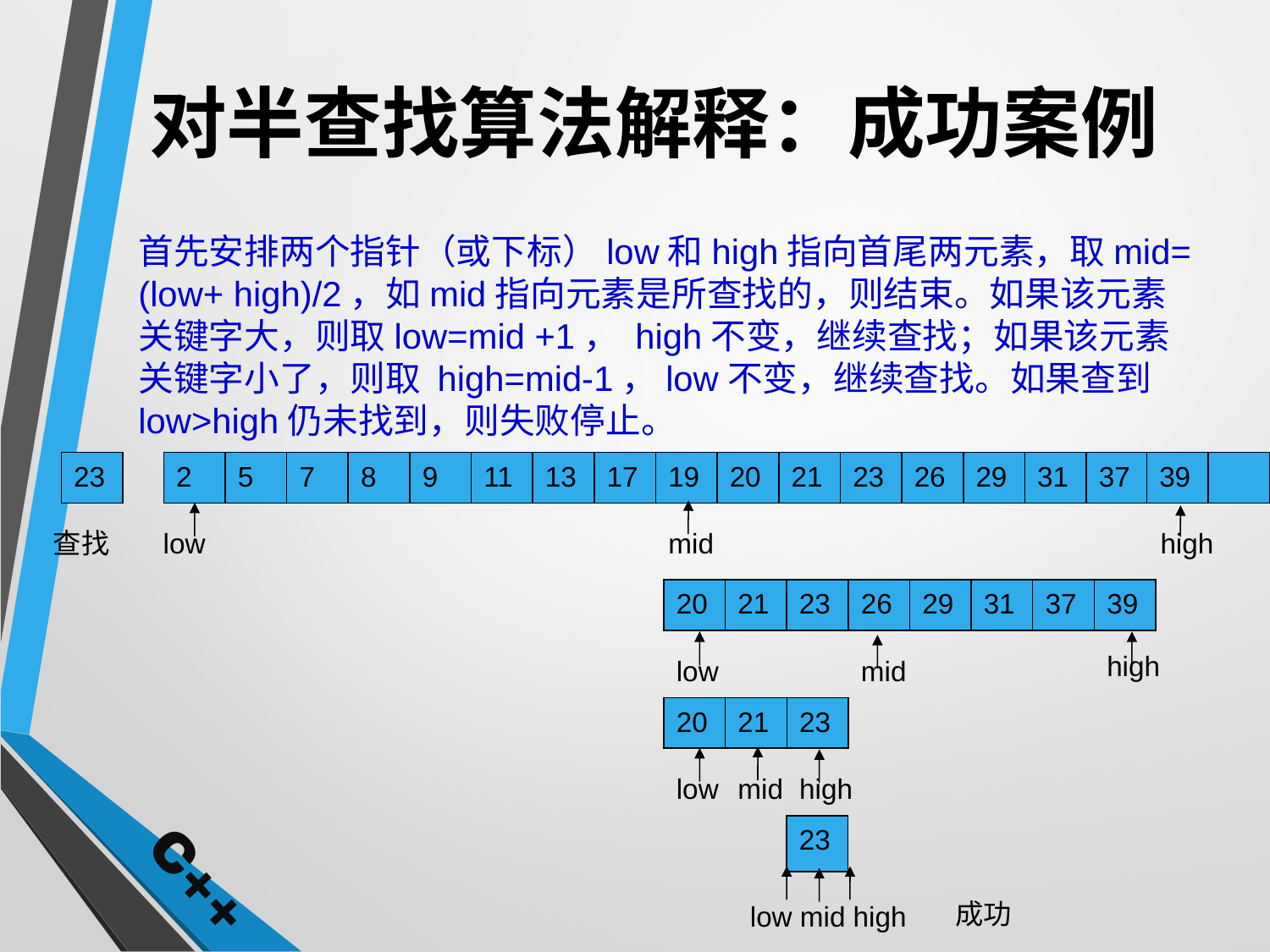

# 对半查找算法解释：成功案例
	首先安排两个指针（或下标）low和high指向首尾两元素，取mid= (low+ high)/2，如mid指向元素是所查找的，则结束。如果该元素关键字大，则取low=mid +1， high不变，继续查找；如果该元素关键字小了，则取 high=mid-1，low不变，继续查找。如果查到low>high仍未找到，则失败停止。
23
2
5
7
8
9
11
13
17
19
20
21
23
26
29
31
37
39

查找
low

mid
high
20
21
23
26
29
31
37
39

high
low
mid
20
21
23
mid
high

low
23

成功
low mid high